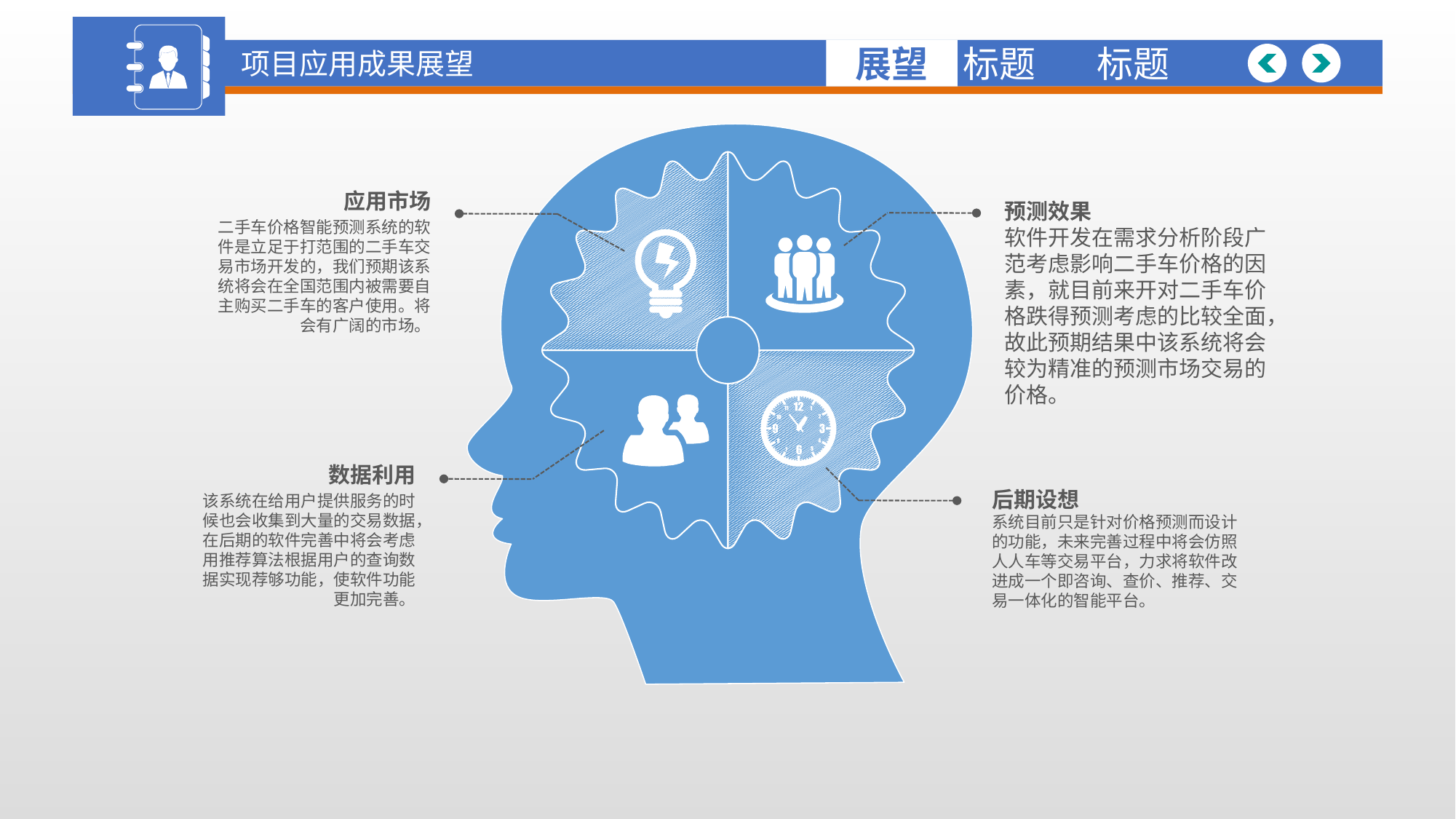

项目应用成果展望

展望
标题
标题

应用市场
二手车价格智能预测系统的软件是立足于打范围的二手车交易市场开发的，我们预期该系统将会在全国范围内被需要自主购买二手车的客户使用。将会有广阔的市场。
预测效果
软件开发在需求分析阶段广范考虑影响二手车价格的因素，就目前来开对二手车价格跌得预测考虑的比较全面，故此预期结果中该系统将会较为精准的预测市场交易的价格。

数据利用
该系统在给用户提供服务的时候也会收集到大量的交易数据，在后期的软件完善中将会考虑用推荐算法根据用户的查询数据实现荐够功能，使软件功能更加完善。
后期设想
系统目前只是针对价格预测而设计的功能，未来完善过程中将会仿照人人车等交易平台，力求将软件改进成一个即咨询、查价、推荐、交易一体化的智能平台。